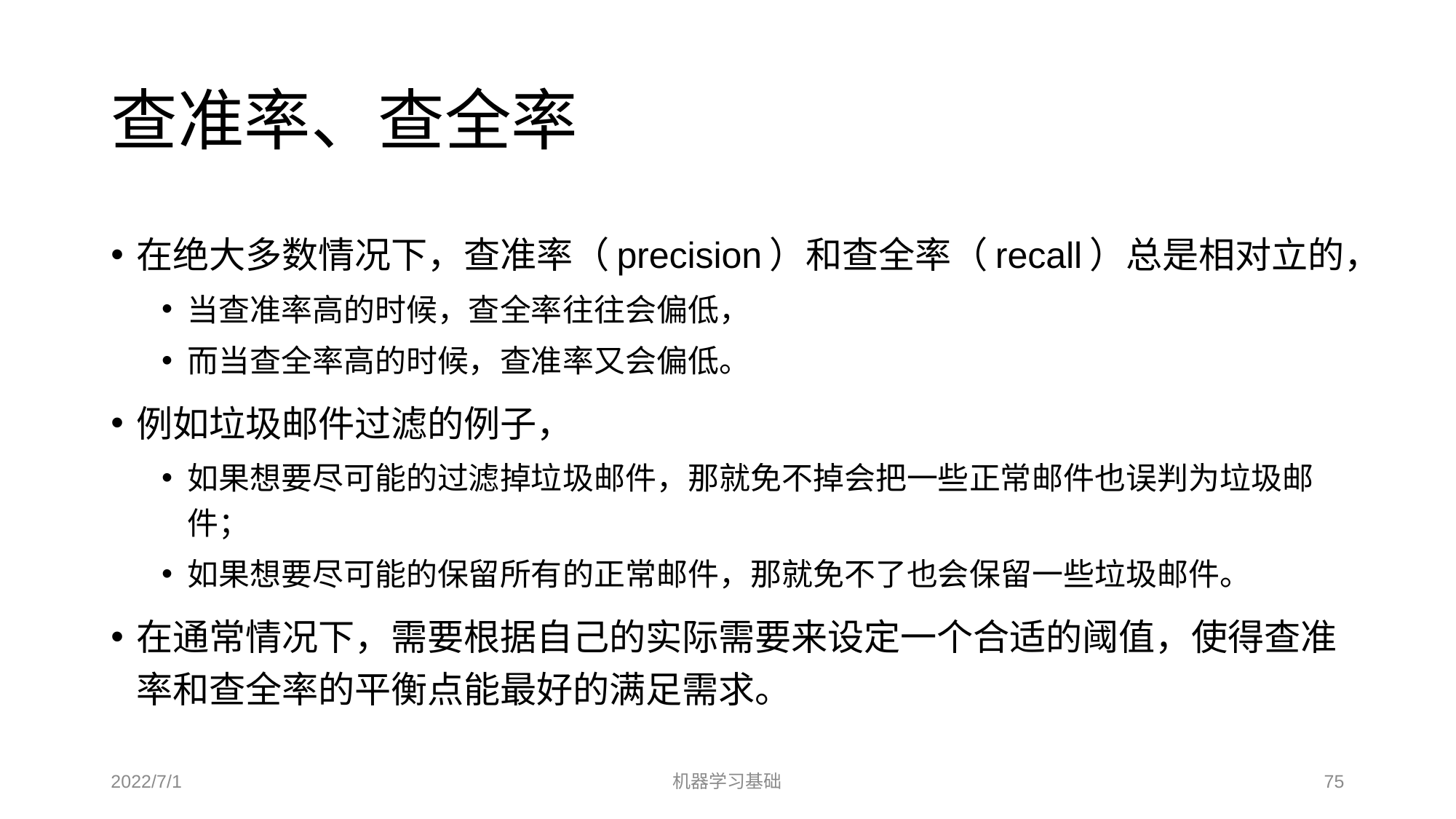

# 查准率、查全率
在绝大多数情况下，查准率（precision）和查全率（recall）总是相对立的，
当查准率高的时候，查全率往往会偏低，
而当查全率高的时候，查准率又会偏低。
例如垃圾邮件过滤的例子，
如果想要尽可能的过滤掉垃圾邮件，那就免不掉会把一些正常邮件也误判为垃圾邮件；
如果想要尽可能的保留所有的正常邮件，那就免不了也会保留一些垃圾邮件。
在通常情况下，需要根据自己的实际需要来设定一个合适的阈值，使得查准率和查全率的平衡点能最好的满足需求。
2022/7/1
机器学习基础
75